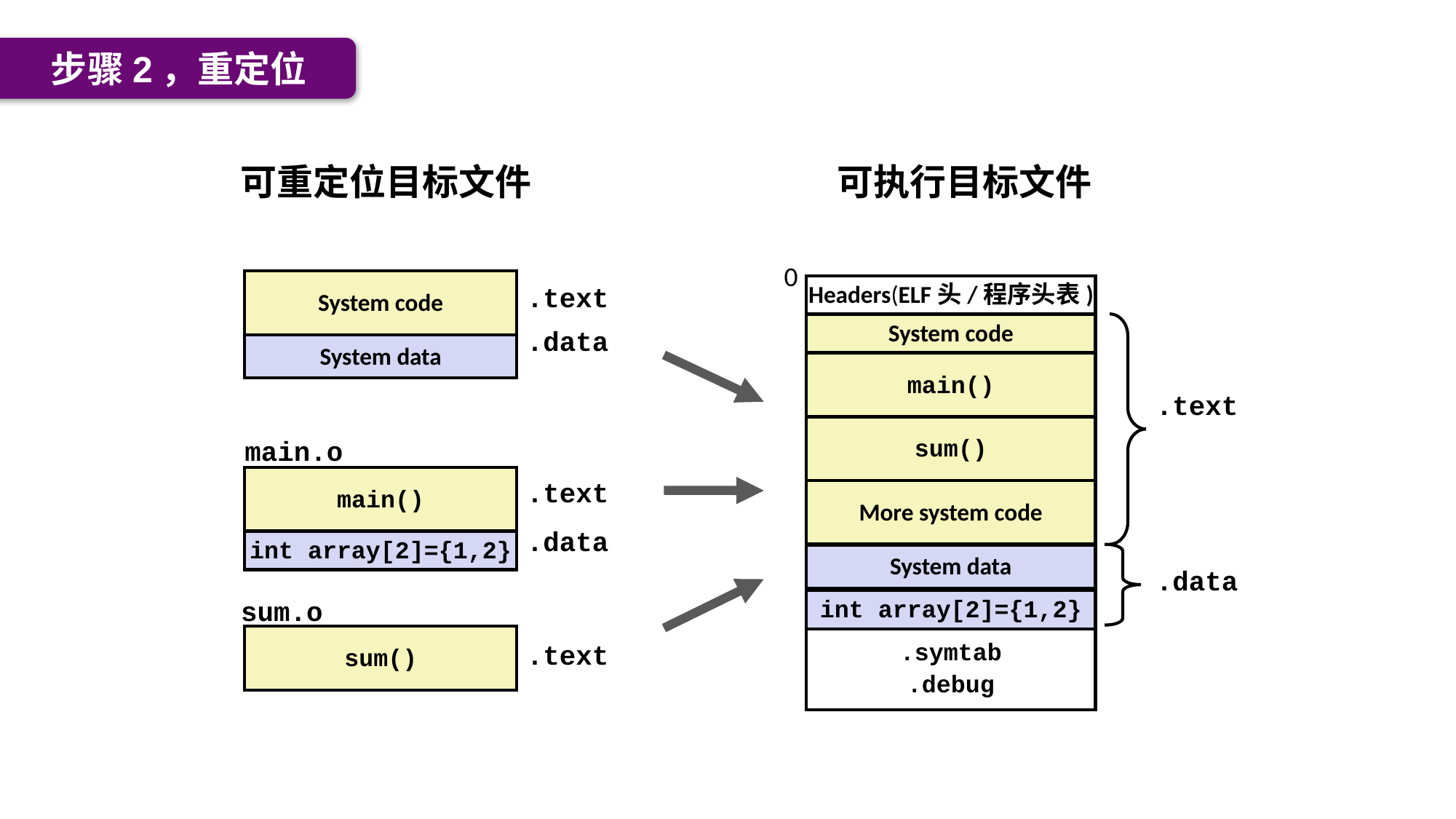

步骤2，重定位
可执行目标文件
可重定位目标文件
0
System code
Headers(ELF头/程序头表)
.text

System code
.data
System data
main()

.text
sum()
main.o
main()
.text
More system code

.data
int array[2]={1,2}

System data
.data

int array[2]={1,2}
sum.o
sum()
.symtab
.debug
.text